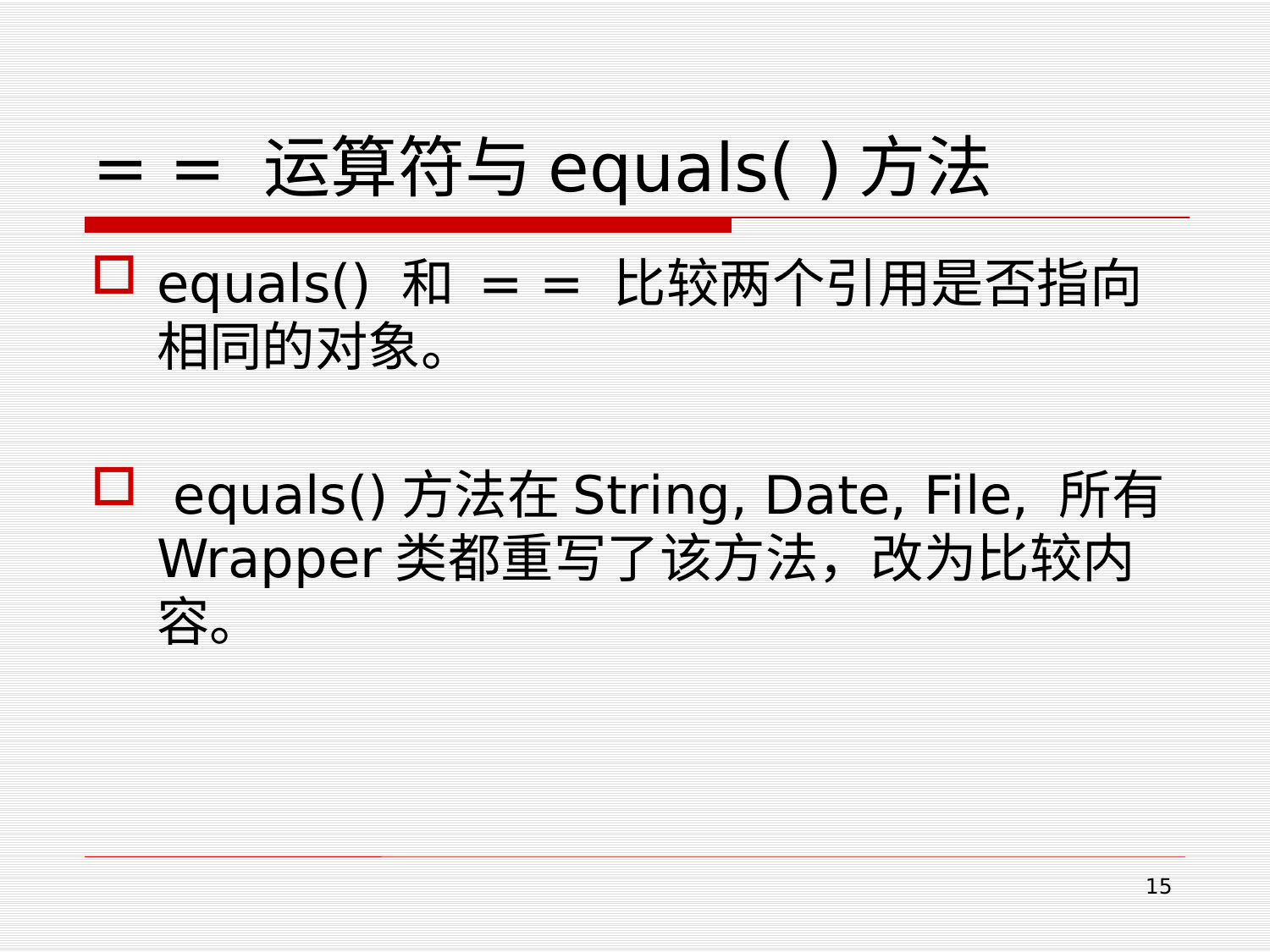

# = = 运算符与equals( )方法
equals() 和 = = 比较两个引用是否指向相同的对象。

 equals()方法在String, Date, File, 所有Wrapper类都重写了该方法，改为比较内容。

15